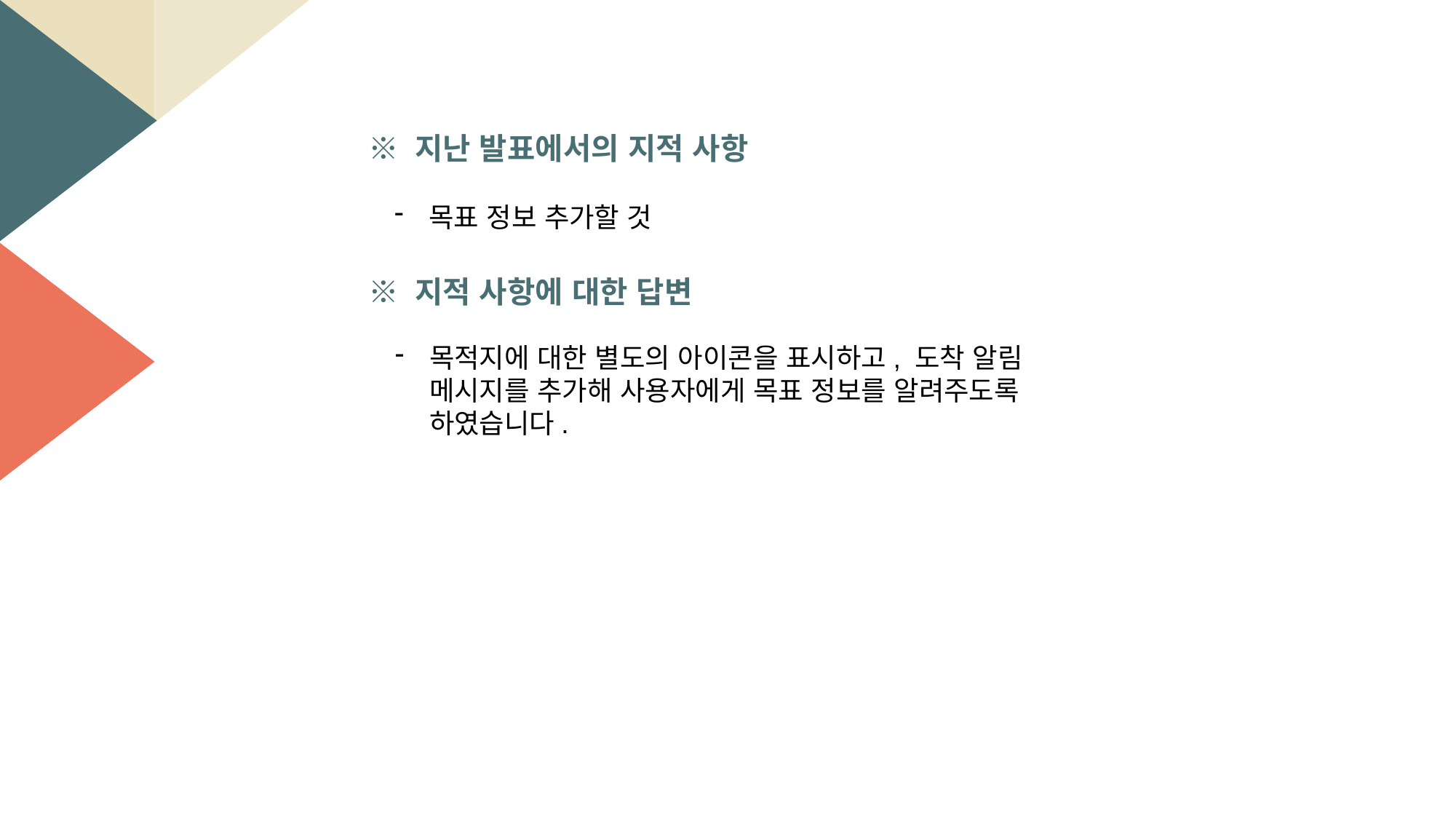

※ 지난 발표에서의 지적 사항
목표 정보 추가할 것

※ 지적 사항에 대한 답변
목적지에 대한 별도의 아이콘을 표시하고, 도착 알림 메시지를 추가해 사용자에게 목표 정보를 알려주도록 하였습니다.